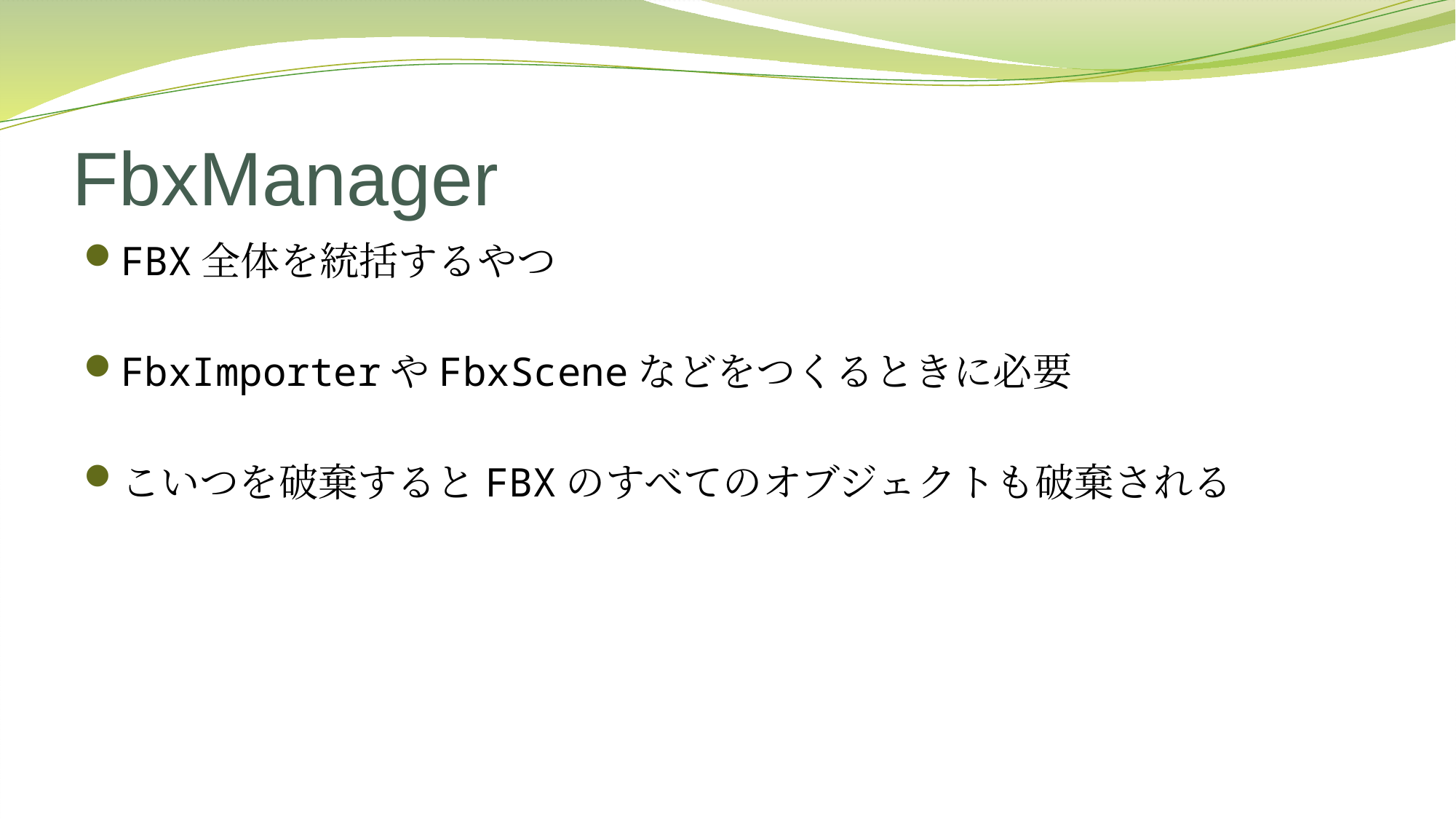

# FbxManager
FBX全体を統括するやつ

FbxImporterやFbxSceneなどをつくるときに必要

こいつを破棄するとFBXのすべてのオブジェクトも破棄される